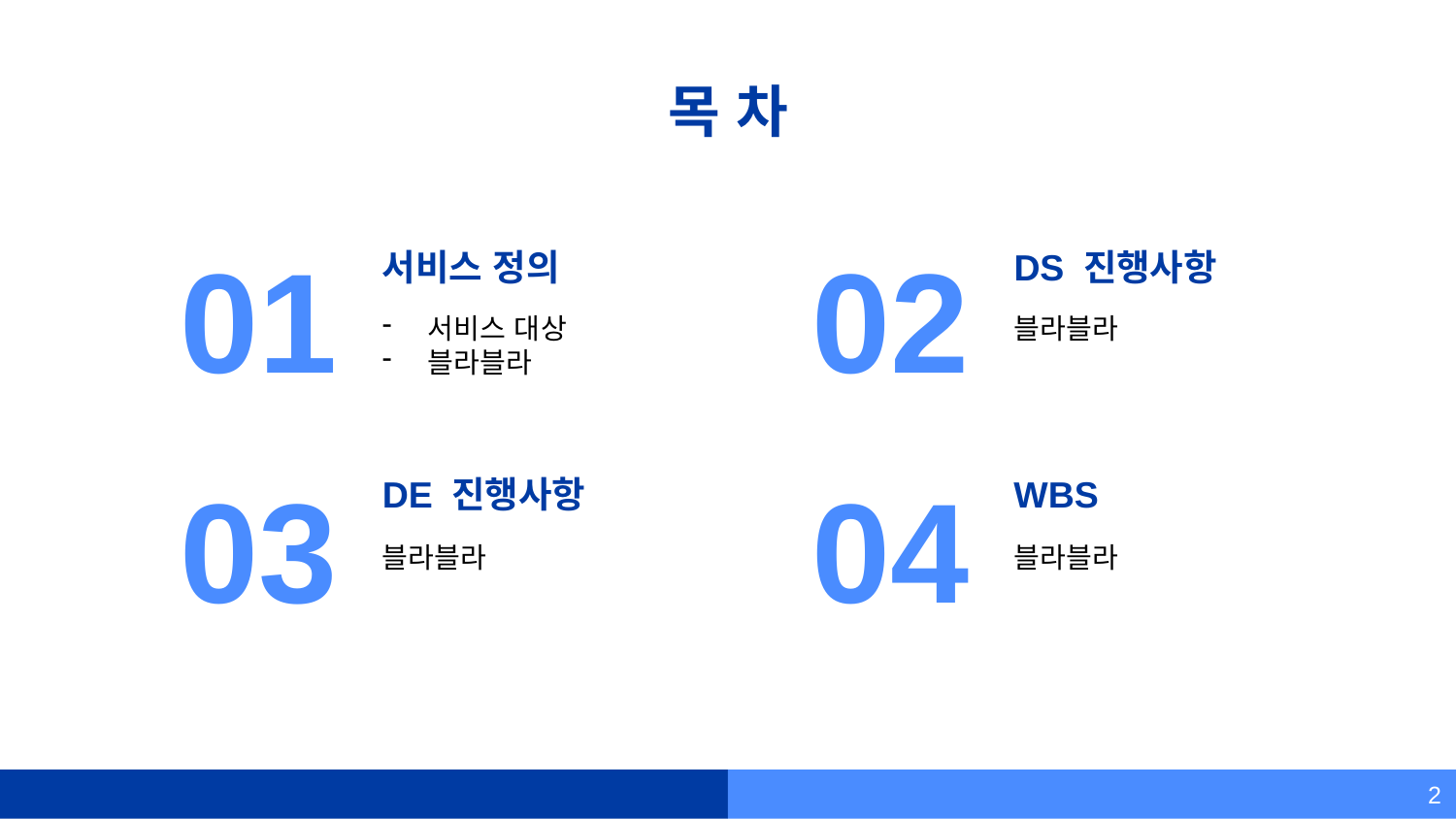

# 목 차
서비스 정의
DS 진행사항
01
02
서비스 대상
블라블라
블라블라
WBS
DE 진행사항
03
04
블라블라

블라블라

2